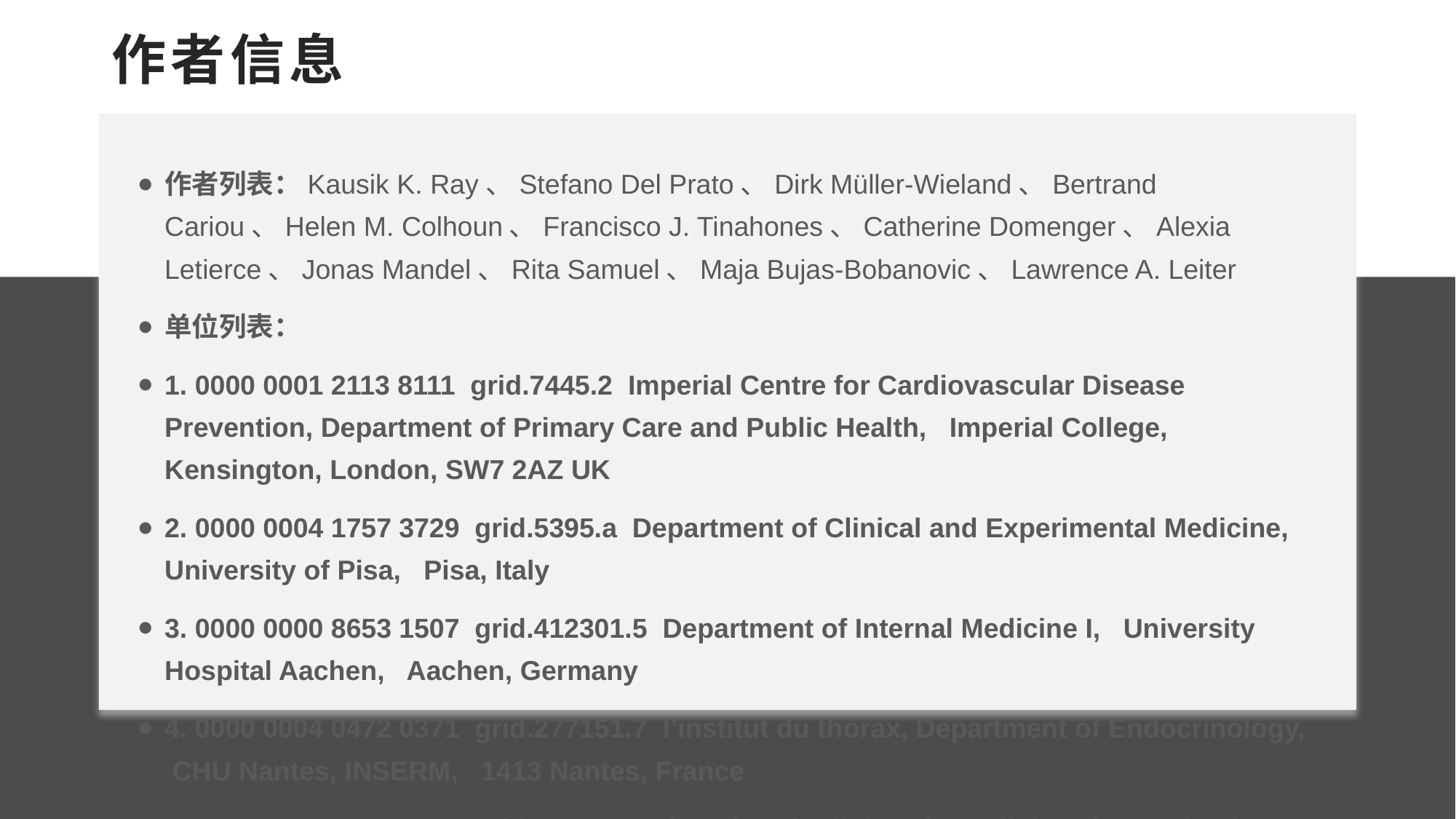

# 作者信息
作者列表：Kausik K. Ray、Stefano Del Prato、Dirk Müller-Wieland、Bertrand Cariou、Helen M. Colhoun、Francisco J. Tinahones、Catherine Domenger、Alexia Letierce、Jonas Mandel、Rita Samuel、Maja Bujas-Bobanovic、Lawrence A. Leiter
单位列表：
1. 0000 0001 2113 8111  grid.7445.2  Imperial Centre for Cardiovascular Disease Prevention, Department of Primary Care and Public Health,   Imperial College,   Kensington, London, SW7 2AZ UK
2. 0000 0004 1757 3729  grid.5395.a  Department of Clinical and Experimental Medicine,   University of Pisa,   Pisa, Italy
3. 0000 0000 8653 1507  grid.412301.5  Department of Internal Medicine I,   University Hospital Aachen,   Aachen, Germany
4. 0000 0004 0472 0371  grid.277151.7  l’institut du thorax, Department of Endocrinology,   CHU Nantes, INSERM,   1413 Nantes, France
5. 0000 0004 1936 7988  grid.4305.2  University of Edinburgh,   Edinburgh, Scotland, UK
6. Department of Clinical Endocrinology and Nutrition (IBIMA), Hospital Virgen de la Victoria, University of Málaga, CIBER Fisiopatología de la Obesidad y Nutrición (CIBERobn), Instituto de Salud Carlos III, Málaga, Spain
7. grid.417924.d  Sanofi,   Gentilly, France
8. grid.417924.d  Biostatistics and Programming Department,   Sanofi,   Chilly-Mazarin, France
9. IviData Stats, Levallois-Perret, France
10. 0000 0004 0472 2713  grid.418961.3  Regeneron Pharmaceuticals, Inc.,   Tarrytown, New York, NY USA
11. grid.417924.d  Sanofi,   Paris, France
12. 0000 0001 2157 2938  grid.17063.33  Li Ka Shing Knowledge Institute, St. Michael’s Hospital,   University of Toronto,   Toronto, ON Canada